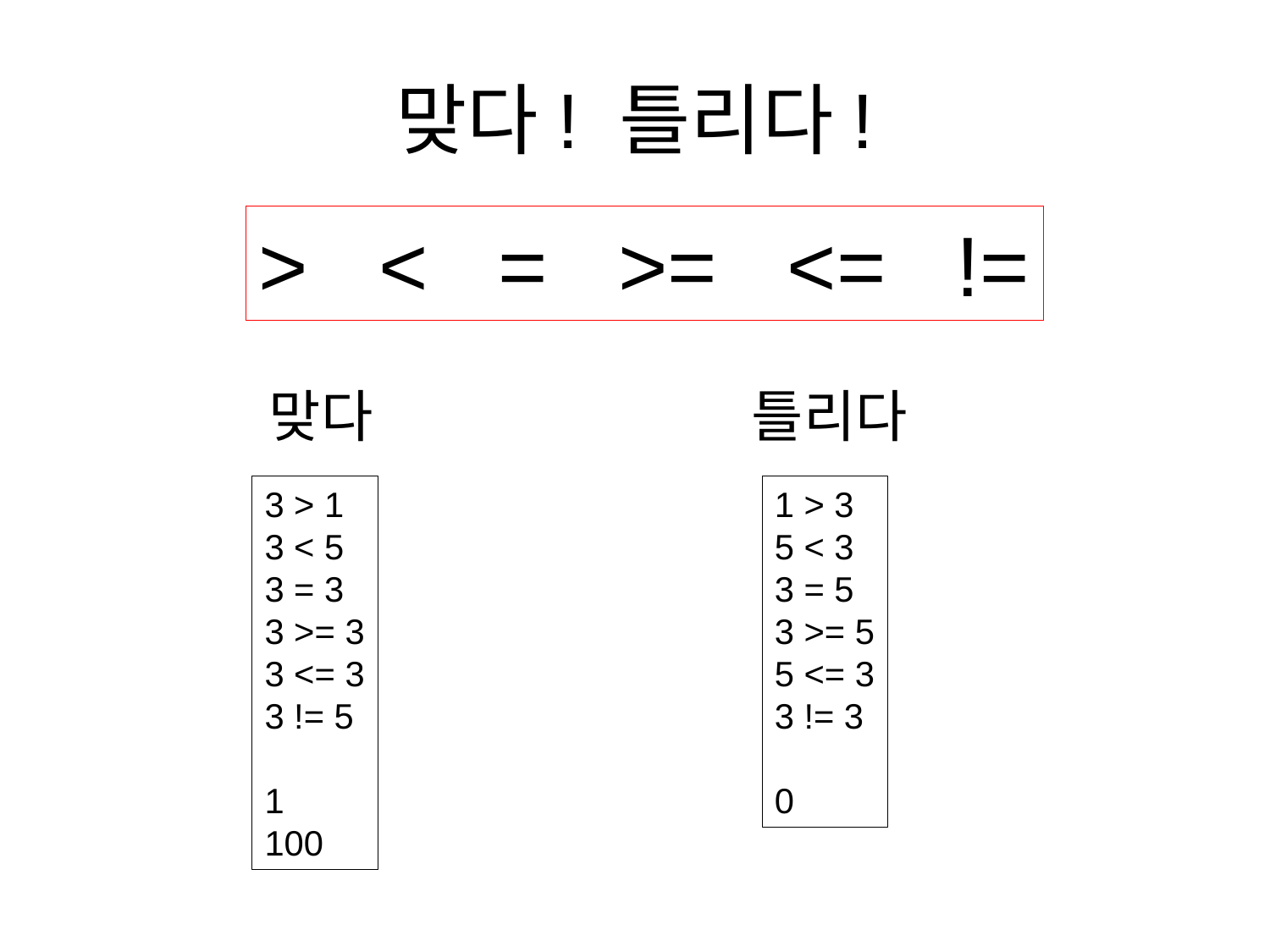

# 맞다! 틀리다!
>   <   =   >=   <=   !=
맞다
틀리다
3 > 1
3 < 5
3 = 3
3 >= 3
3 <= 3
3 != 5

1
100
1 > 3
5 < 3
3 = 5
3 >= 5
5 <= 3
3 != 3

0